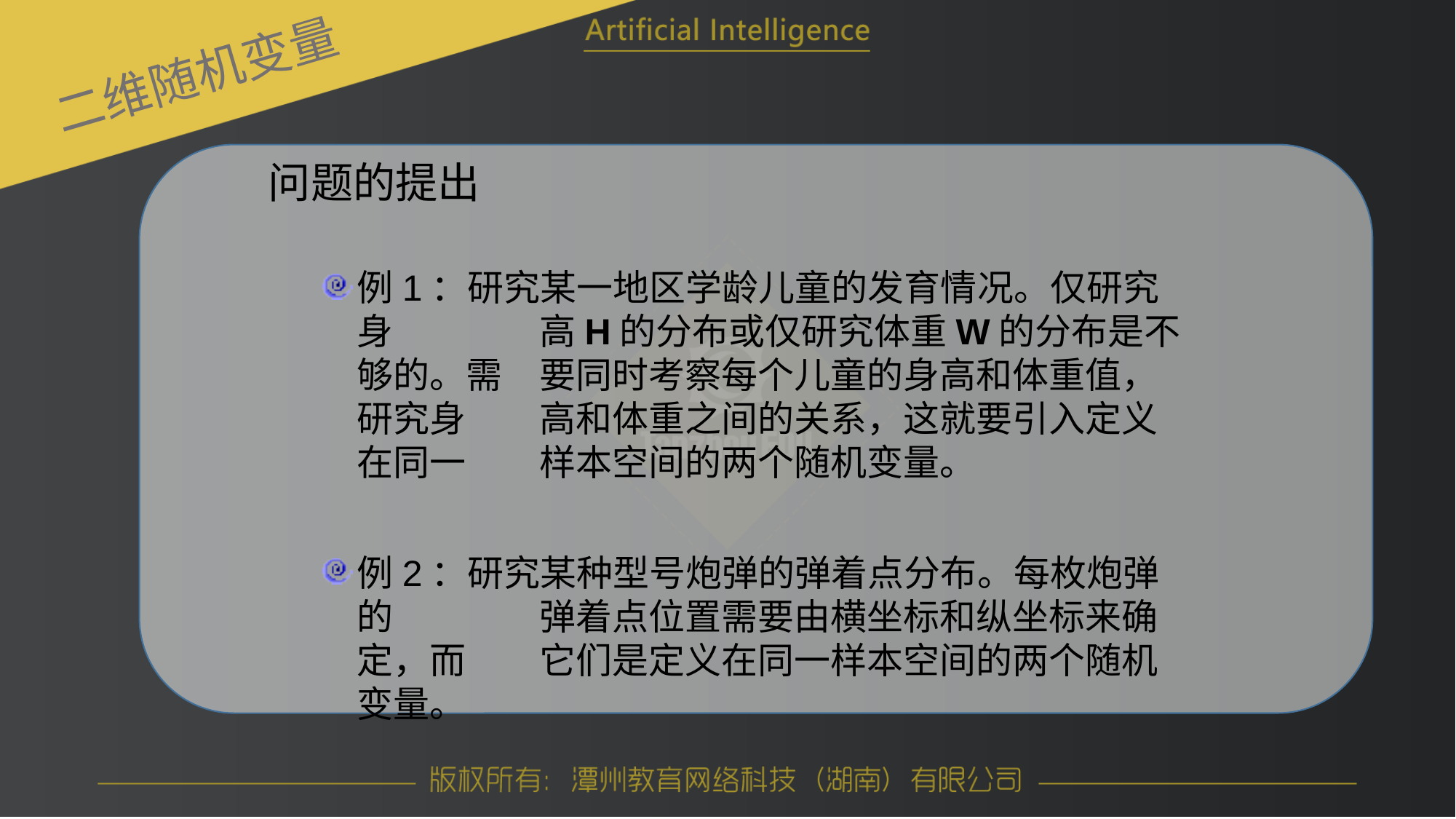

二维随机变量

问题的提出

例1：研究某一地区学龄儿童的发育情况。仅研究身	高H的分布或仅研究体重W的分布是不够的。需	要同时考察每个儿童的身高和体重值，研究身	高和体重之间的关系，这就要引入定义在同一	样本空间的两个随机变量。

例2：研究某种型号炮弹的弹着点分布。每枚炮弹的	弹着点位置需要由横坐标和纵坐标来确定，而	它们是定义在同一样本空间的两个随机变量。